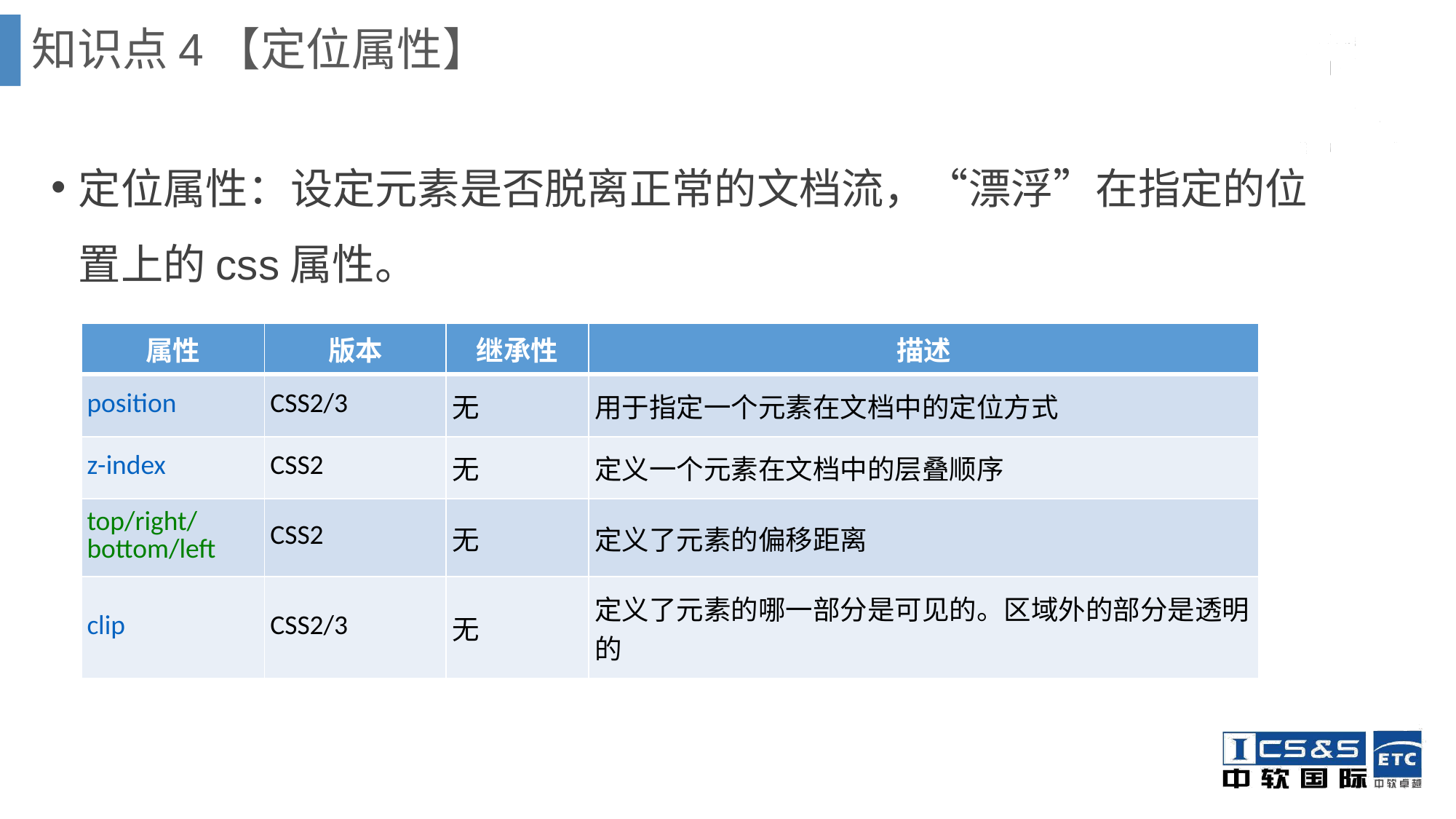

知识点4【定位属性】
定位属性：设定元素是否脱离正常的文档流，“漂浮”在指定的位置上的css属性。
| 属性 | 版本 | 继承性 | 描述 |
| --- | --- | --- | --- |
| position | CSS2/3 | 无 | 用于指定一个元素在文档中的定位方式 |
| z-index | CSS2 | 无 | 定义一个元素在文档中的层叠顺序 |
| top/right/bottom/left | CSS2 | 无 | 定义了元素的偏移距离 |
| clip | CSS2/3 | 无 | 定义了元素的哪一部分是可见的。区域外的部分是透明的 |